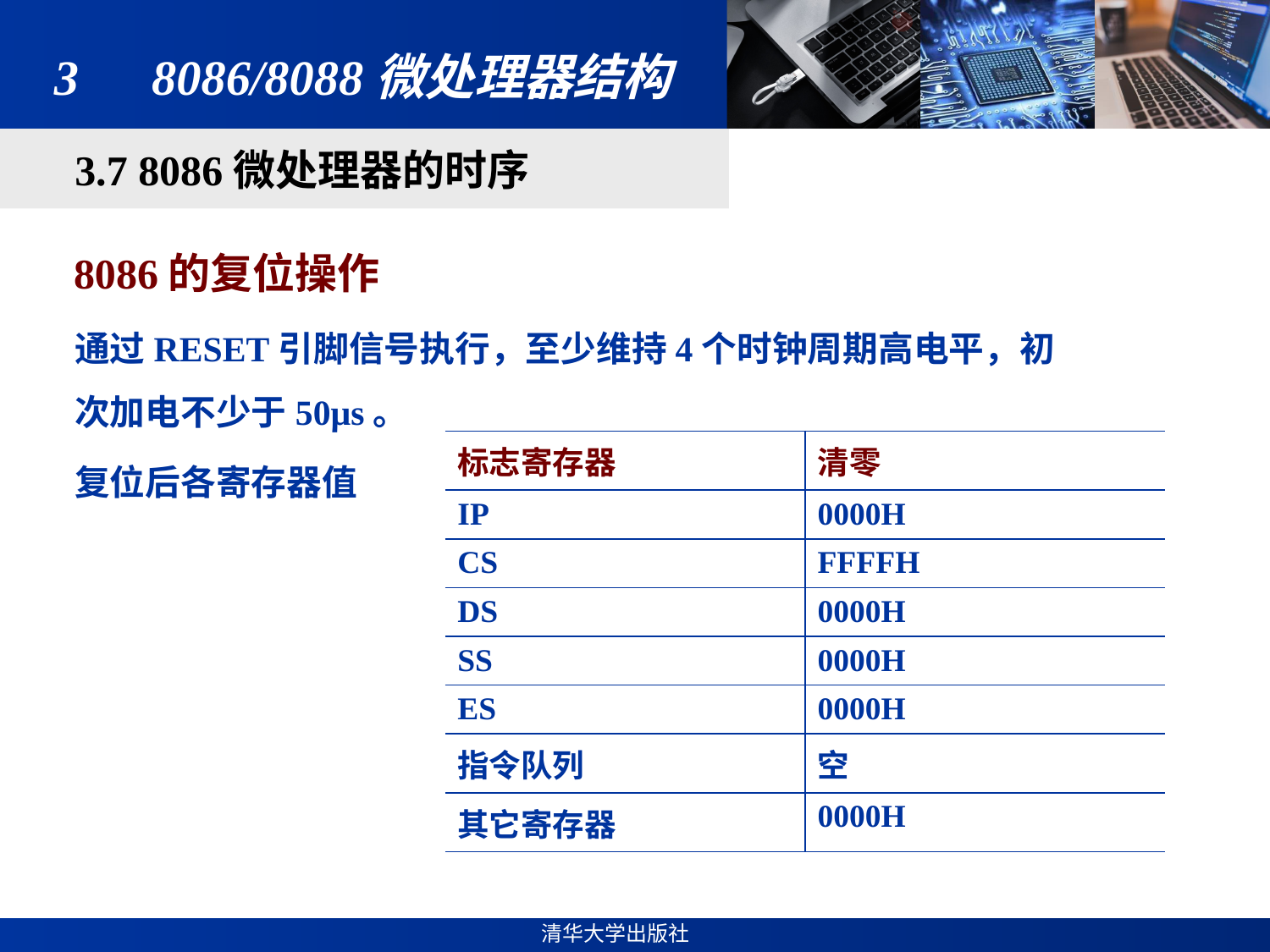

# 3　8086/8088微处理器结构
3.7 8086微处理器的时序

8086的复位操作
通过RESET引脚信号执行，至少维持4个时钟周期高电平，初次加电不少于50μs。
复位后各寄存器值
| 标志寄存器 | 清零 |
| --- | --- |
| IP | 0000H |
| CS | FFFFH |
| DS | 0000H |
| SS | 0000H |
| ES | 0000H |
| 指令队列 | 空 |
| 其它寄存器 | 0000H |